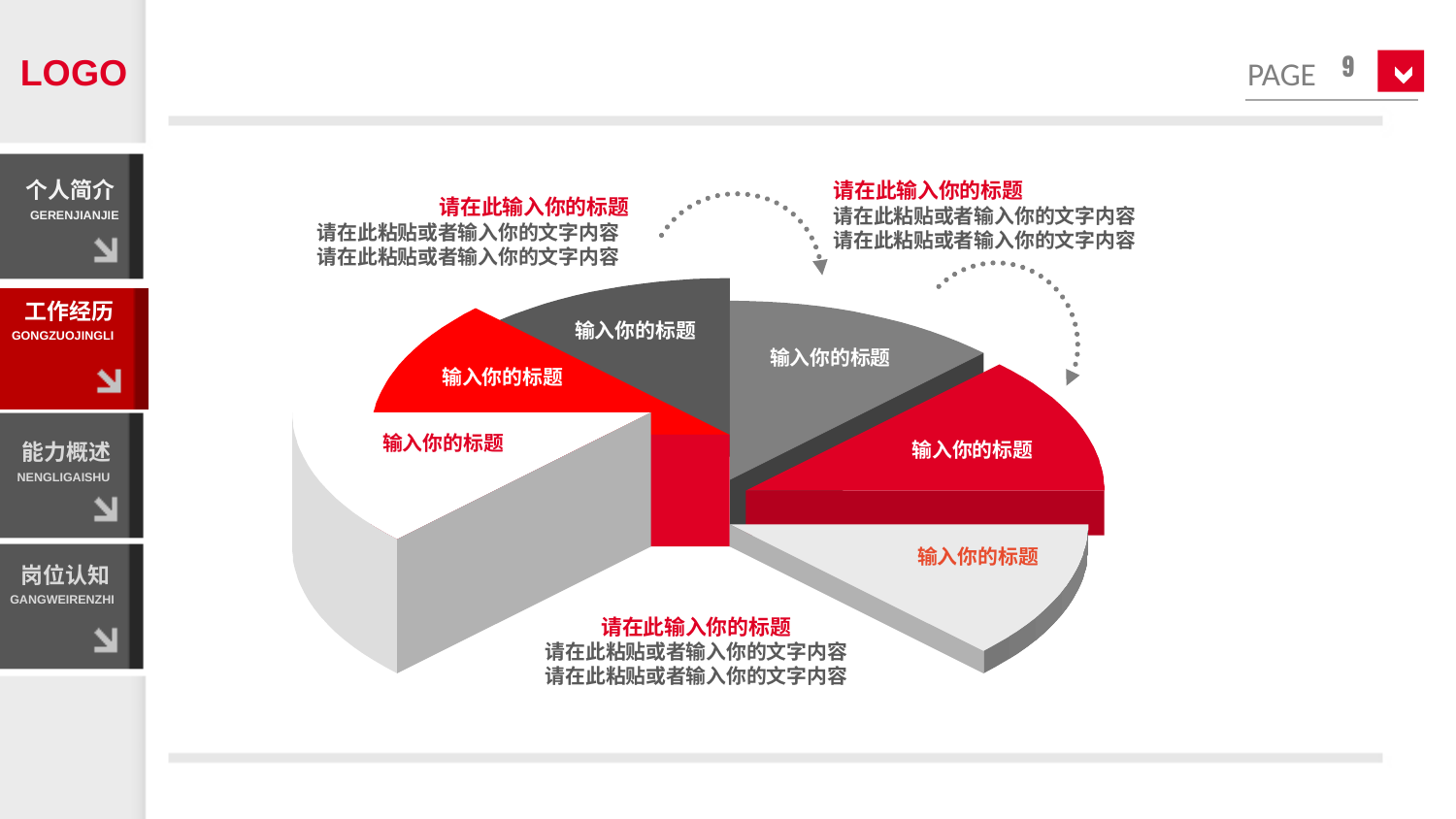

LOGO
9
个人简介
GERENJIANJIE
请在此输入你的标题
请在此粘贴或者输入你的文字内容
请在此粘贴或者输入你的文字内容
请在此输入你的标题
请在此粘贴或者输入你的文字内容
请在此粘贴或者输入你的文字内容

工作经历
GONGZUOJINGLI

输入你的标题
输入你的标题
输入你的标题

输入你的标题
输入你的标题
能力概述
NENGLIGAISHU

输入你的标题
岗位认知
GANGWEIRENZHI
请在此输入你的标题
请在此粘贴或者输入你的文字内容
请在此粘贴或者输入你的文字内容